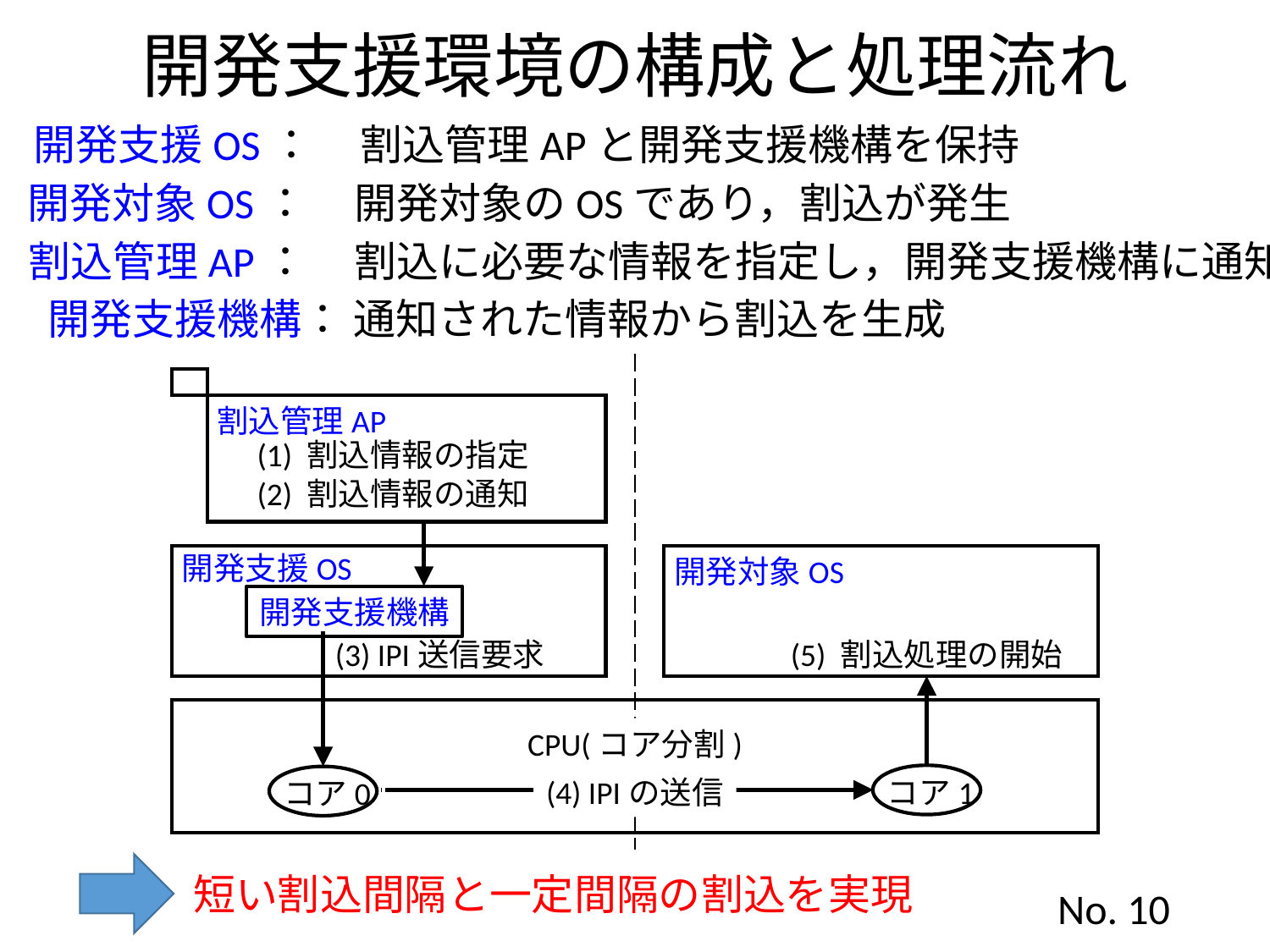

開発支援環境の構成と処理流れ
開発支援OS：     割込管理APと開発支援機構を保持
開発対象OS：     開発対象のOSであり，割込が発生
割込管理AP：     割込に必要な情報を指定し，開発支援機構に通知
開発支援機構： 通知された情報から割込を生成

割込管理AP
開発支援OS

開発対象OS
開発支援機構

CPU(コア分割)
(1) 割込情報の指定
(2) 割込情報の通知
(5) 割込処理の開始
(3) IPI送信要求
(4) IPIの送信

コア1

コア0

短い割込間隔と一定間隔の割込を実現
No. 10